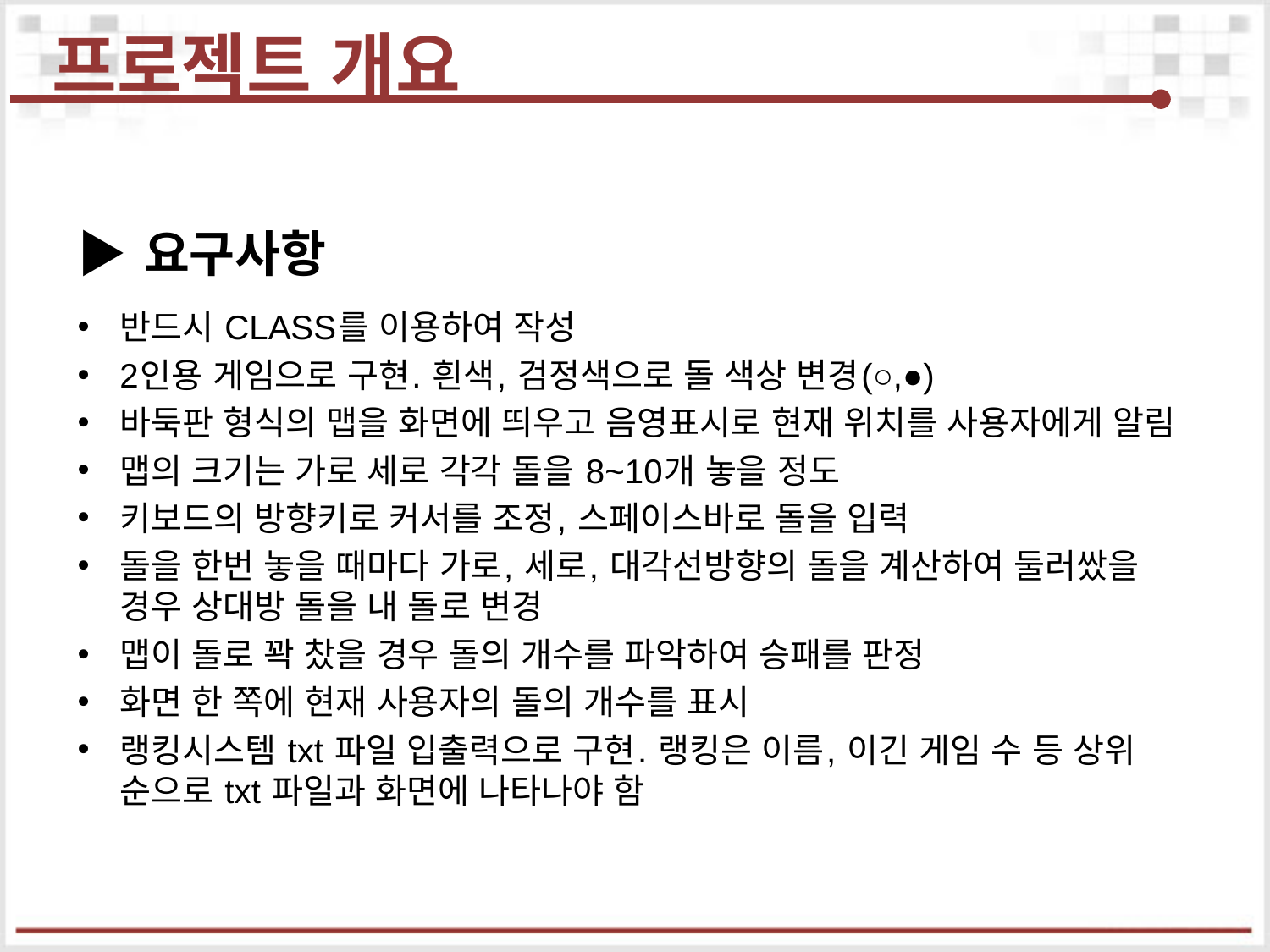

# 프로젝트 개요

▶ 요구사항

반드시 CLASS를 이용하여 작성
2인용 게임으로 구현. 흰색, 검정색으로 돌 색상 변경(○,●)
바둑판 형식의 맵을 화면에 띄우고 음영표시로 현재 위치를 사용자에게 알림
맵의 크기는 가로 세로 각각 돌을 8~10개 놓을 정도
키보드의 방향키로 커서를 조정, 스페이스바로 돌을 입력
돌을 한번 놓을 때마다 가로, 세로, 대각선방향의 돌을 계산하여 둘러쌌을 경우 상대방 돌을 내 돌로 변경
맵이 돌로 꽉 찼을 경우 돌의 개수를 파악하여 승패를 판정
화면 한 쪽에 현재 사용자의 돌의 개수를 표시
랭킹시스템 txt 파일 입출력으로 구현. 랭킹은 이름, 이긴 게임 수 등 상위 순으로 txt 파일과 화면에 나타나야 함